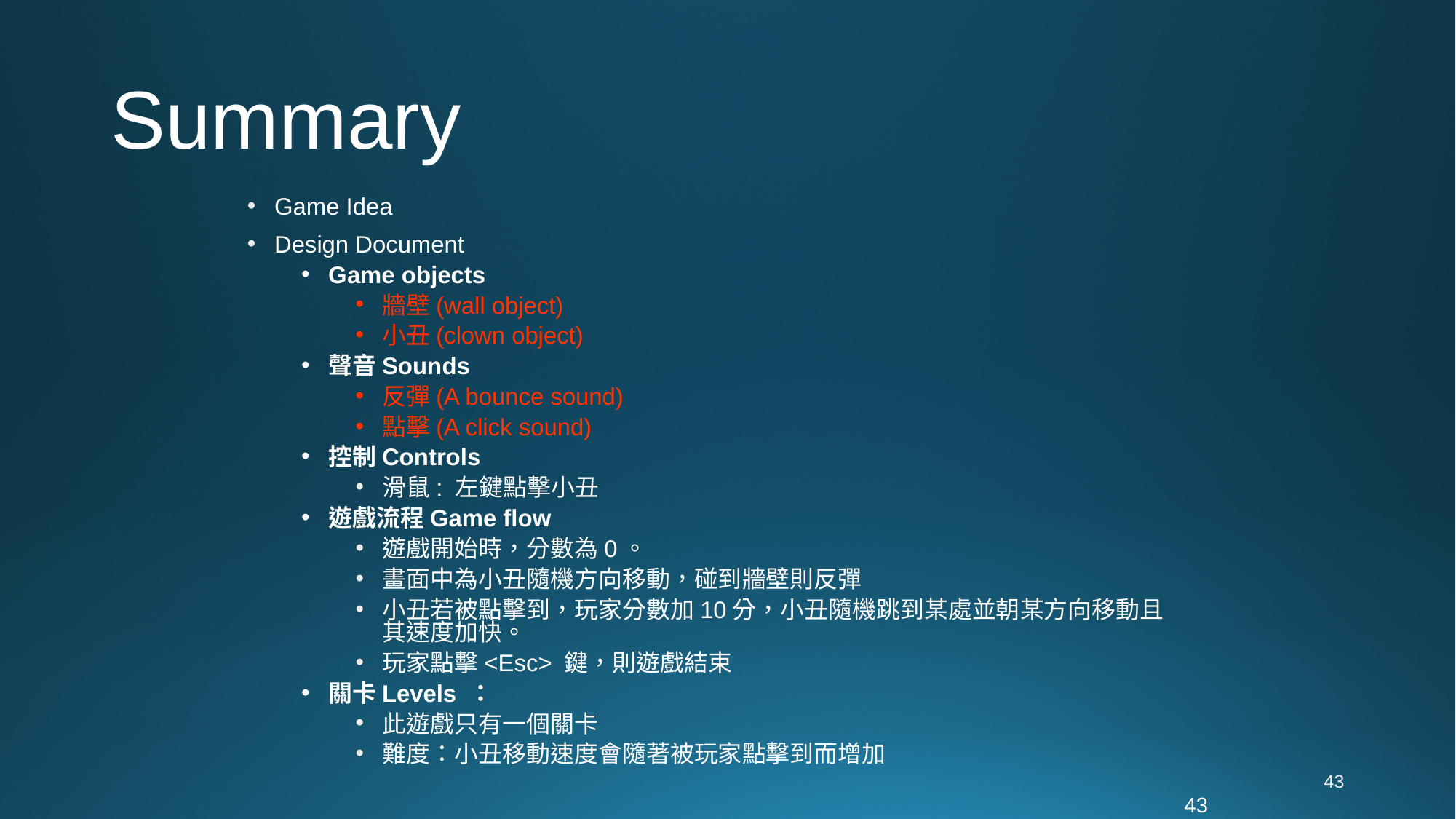

Summary
Game Idea
Design Document
Game objects
牆壁(wall object)
小丑(clown object)
聲音Sounds
反彈(A bounce sound)
點擊(A click sound)
控制Controls
滑鼠: 左鍵點擊小丑
遊戲流程Game flow
遊戲開始時，分數為0。
畫面中為小丑隨機方向移動，碰到牆壁則反彈
小丑若被點擊到，玩家分數加10分，小丑隨機跳到某處並朝某方向移動且其速度加快。
玩家點擊<Esc> 鍵，則遊戲結束
關卡Levels ：
此遊戲只有一個關卡
難度：小丑移動速度會隨著被玩家點擊到而增加

43
43